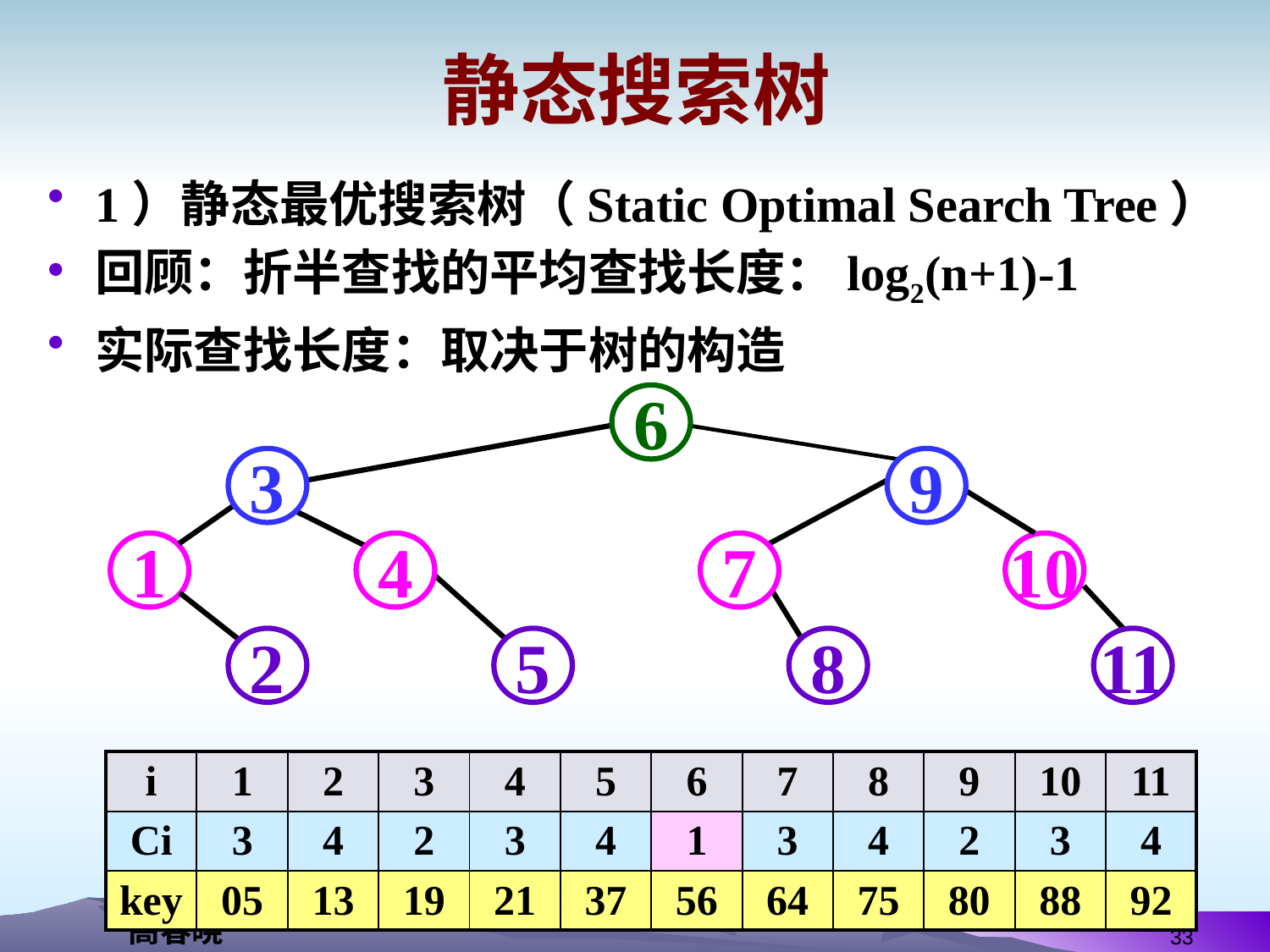

# 静态搜索树
1）静态最优搜索树（Static Optimal Search Tree）
回顾：折半查找的平均查找长度：log2(n+1)-1
实际查找长度：取决于树的构造
6

3
9

1
4
7
10

2
5
8
11
| i | 1 | 2 | 3 | 4 | 5 | 6 | 7 | 8 | 9 | 10 | 11 |
| --- | --- | --- | --- | --- | --- | --- | --- | --- | --- | --- | --- |
| Ci | 3 | 4 | 2 | 3 | 4 | 1 | 3 | 4 | 2 | 3 | 4 |
| key | 05 | 13 | 19 | 21 | 37 | 56 | 64 | 75 | 80 | 88 | 92 |
33